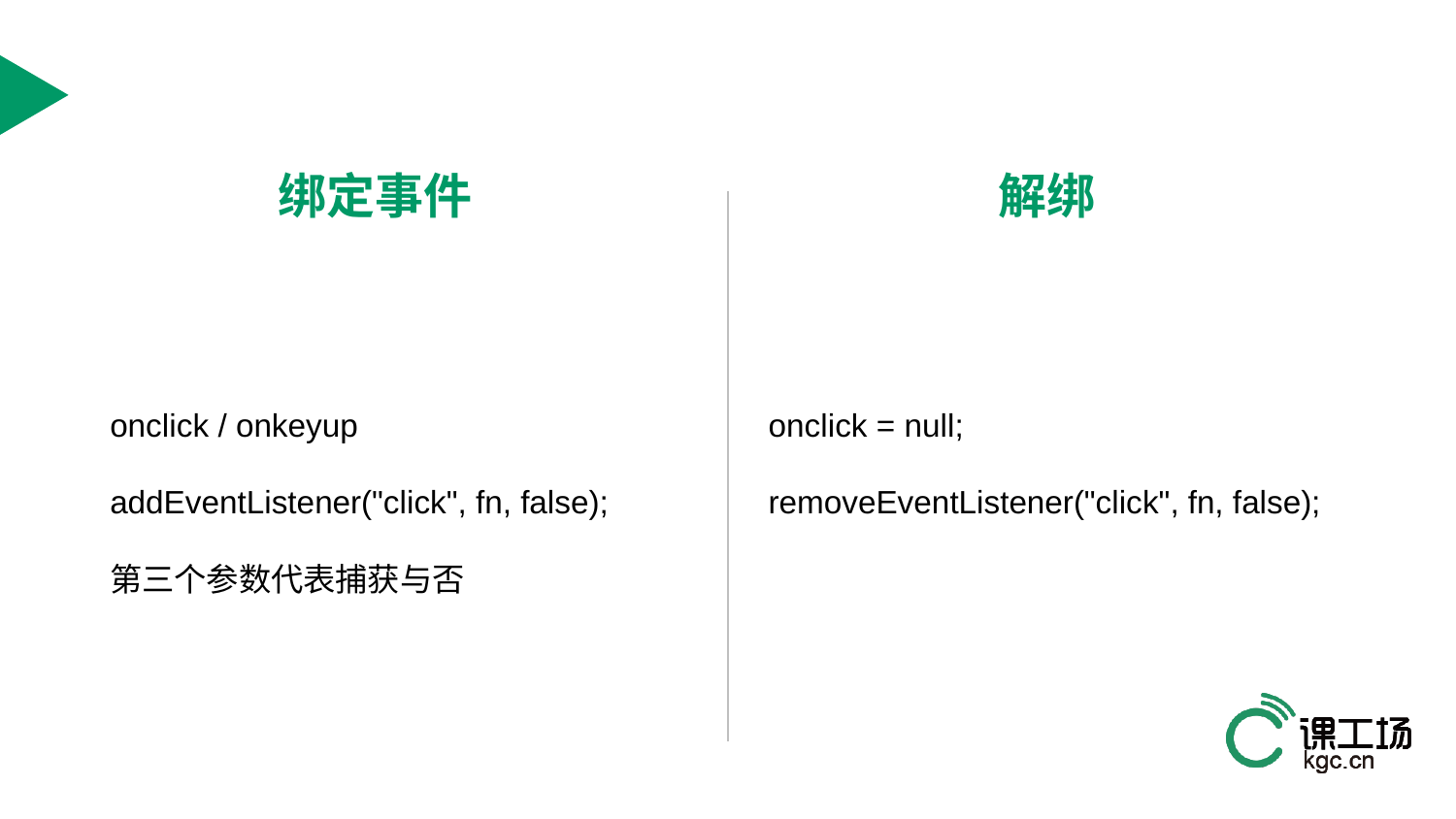

绑定事件
解绑
onclick / onkeyup
addEventListener("click", fn, false);
第三个参数代表捕获与否
onclick = null;
removeEventListener("click", fn, false);